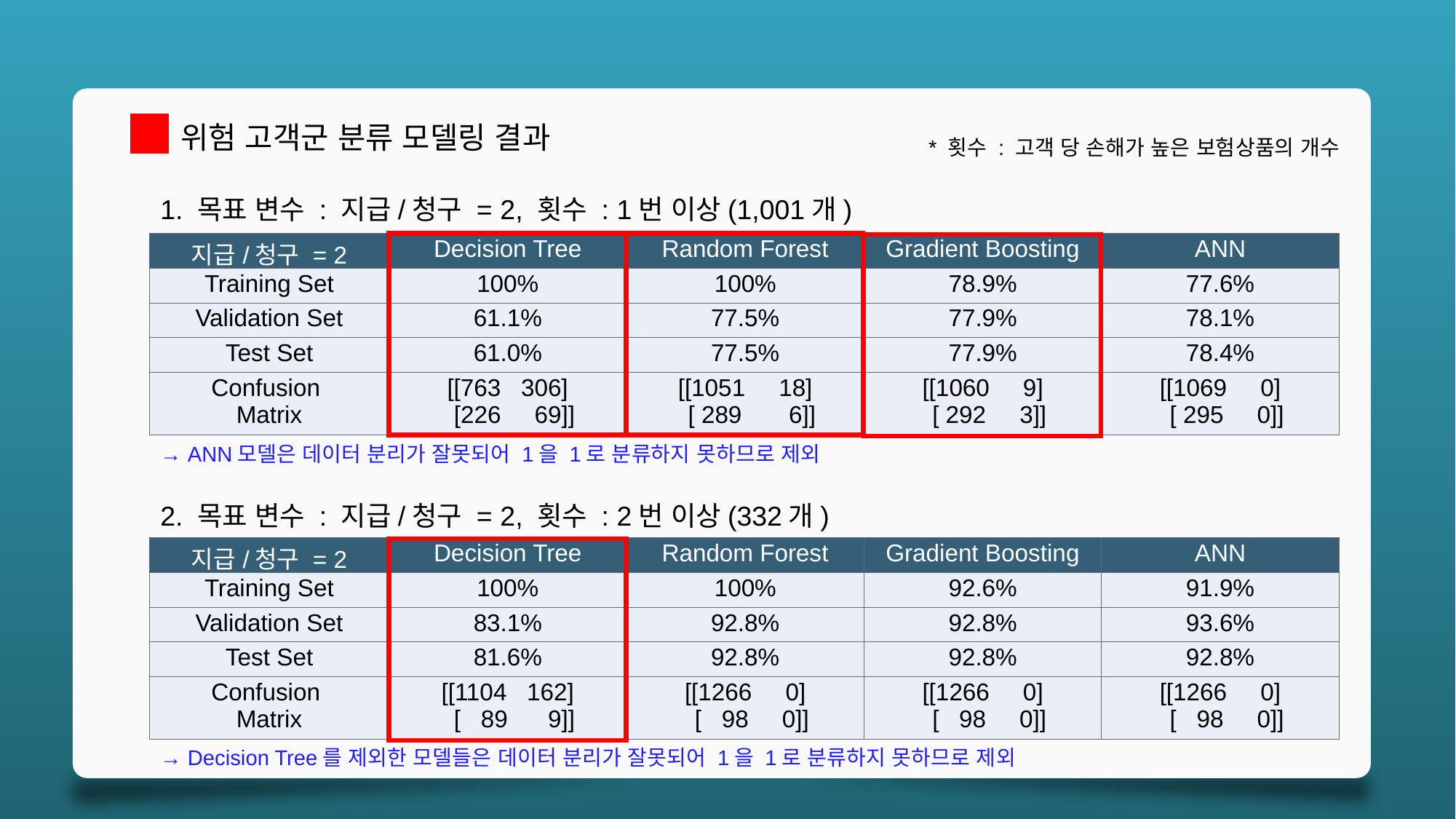

위험 고객군 분류 모델링 결과
* 횟수 : 고객 당 손해가 높은 보험상품의 개수
1. 목표 변수 : 지급/청구 = 2, 횟수 : 1번 이상(1,001개)
| 지급/청구 = 2 | Decision Tree | Random Forest | Gradient Boosting | ANN |
| --- | --- | --- | --- | --- |
| Training Set | 100% | 100% | 78.9% | 77.6% |
| Validation Set | 61.1% | 77.5% | 77.9% | 78.1% |
| Test Set | 61.0% | 77.5% | 77.9% | 78.4% |
| Confusion Matrix | [[763 306] [226 69]] | [[1051 18] [ 289 6]] | [[1060 9] [ 292 3]] | [[1069 0] [ 295 0]] |

→ ANN모델은 데이터 분리가 잘못되어 1을 1로 분류하지 못하므로 제외
2. 목표 변수 : 지급/청구 = 2, 횟수 : 2번 이상(332개)
| 지급/청구 = 2 | Decision Tree | Random Forest | Gradient Boosting | ANN |
| --- | --- | --- | --- | --- |
| Training Set | 100% | 100% | 92.6% | 91.9% |
| Validation Set | 83.1% | 92.8% | 92.8% | 93.6% |
| Test Set | 81.6% | 92.8% | 92.8% | 92.8% |
| Confusion Matrix | [[1104 162] [ 89 9]] | [[1266 0] [ 98 0]] | [[1266 0] [ 98 0]] | [[1266 0] [ 98 0]] |

→ Decision Tree를 제외한 모델들은 데이터 분리가 잘못되어 1을 1로 분류하지 못하므로 제외